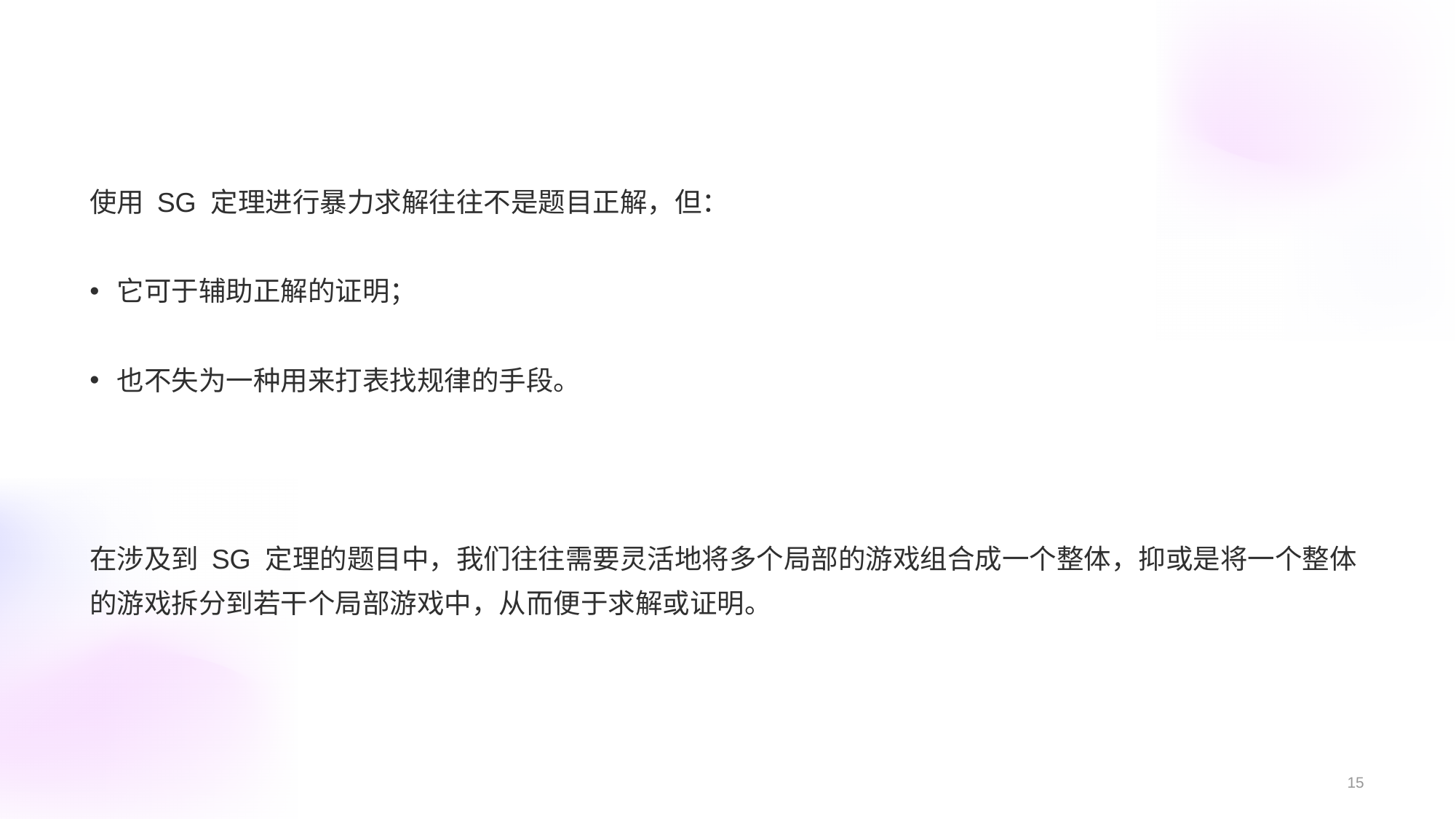

使用 SG 定理进行暴力求解往往不是题目正解，但：

它可于辅助正解的证明；

也不失为一种用来打表找规律的手段。

在涉及到 SG 定理的题目中，我们往往需要灵活地将多个局部的游戏组合成一个整体，抑或是将一个整体
的游戏拆分到若干个局部游戏中，从而便于求解或证明。
15